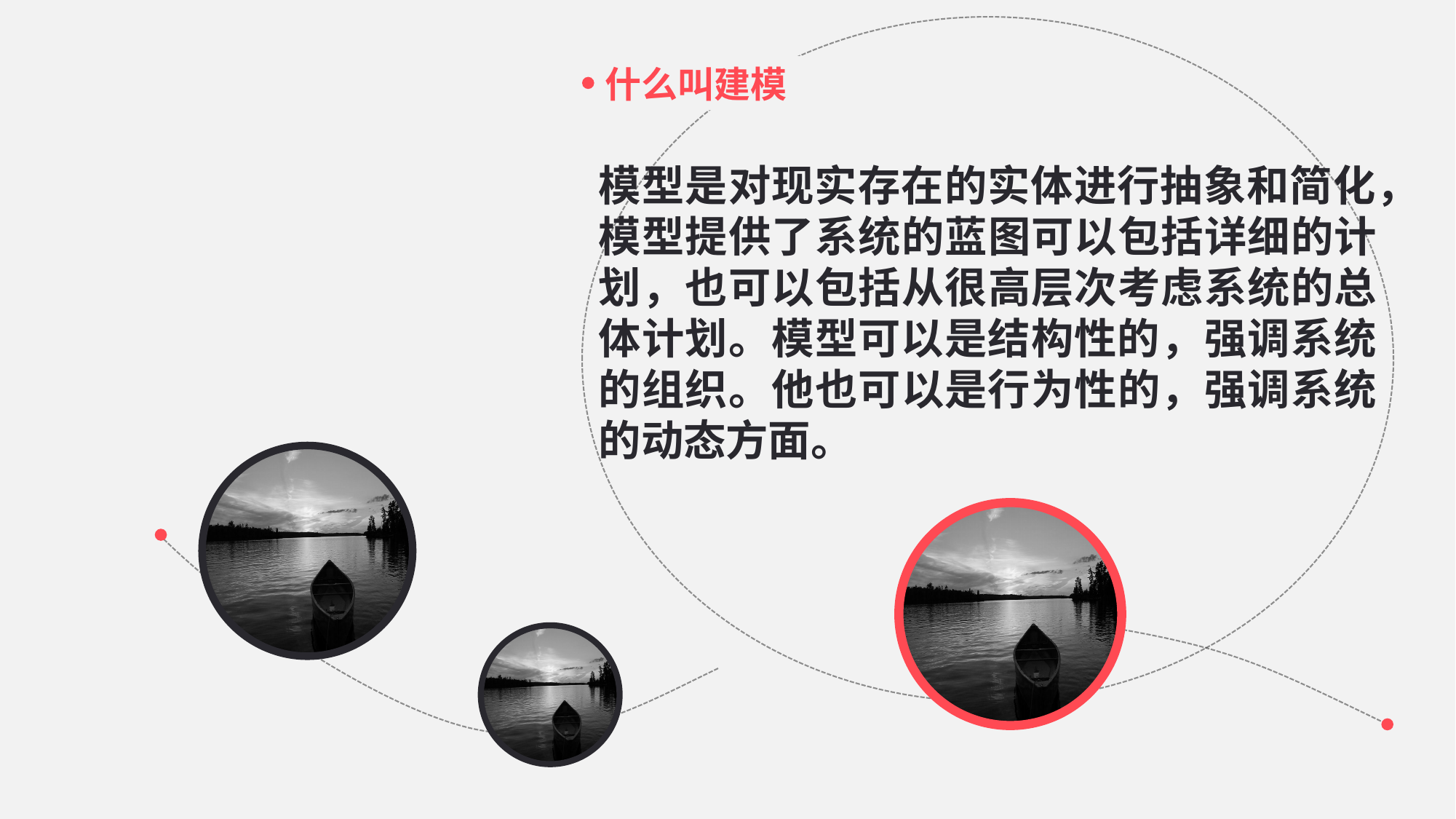

什么叫建模

模型是对现实存在的实体进行抽象和简化，模型提供了系统的蓝图可以包括详细的计划，也可以包括从很高层次考虑系统的总体计划。模型可以是结构性的，强调系统的组织。他也可以是行为性的，强调系统的动态方面。